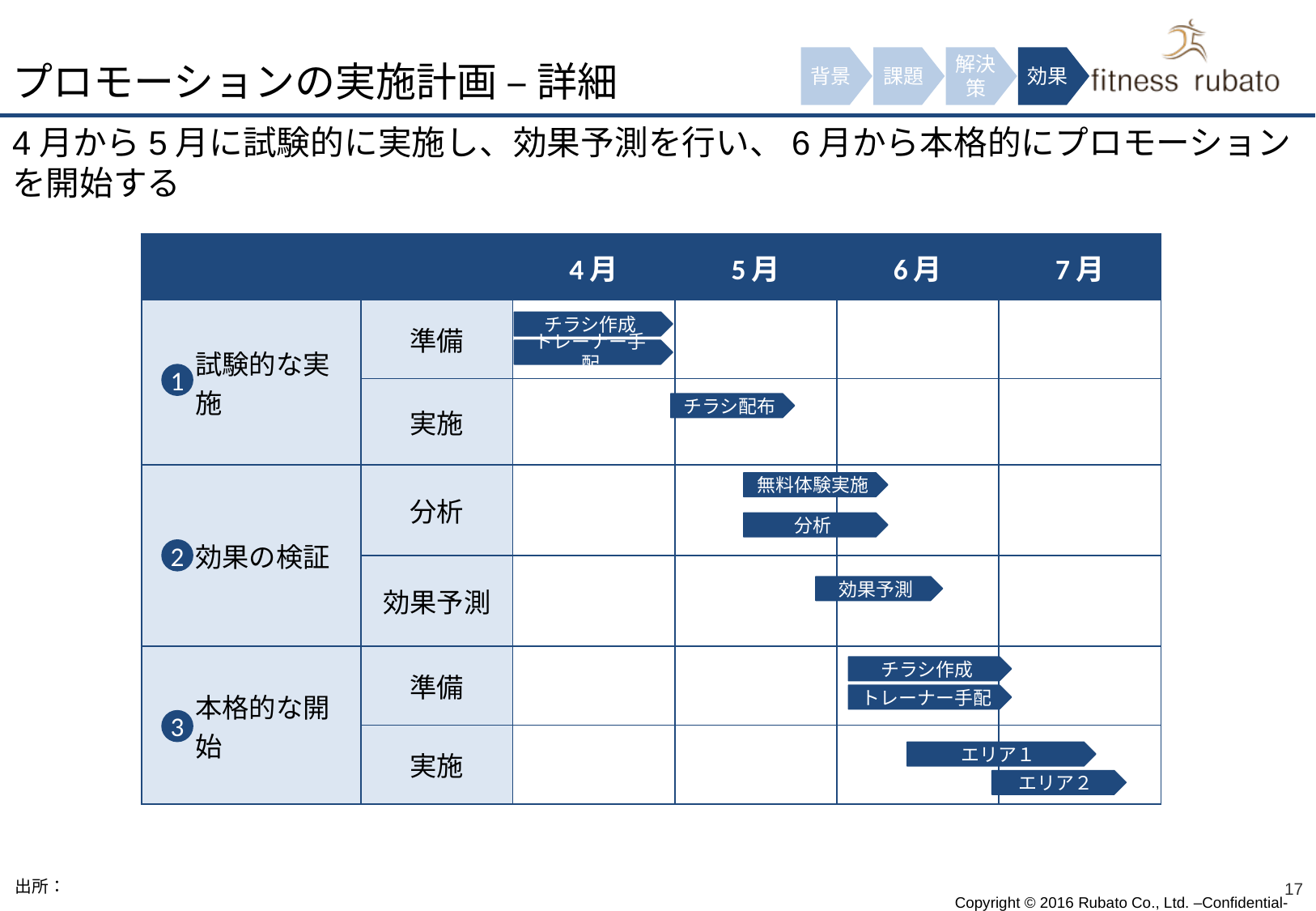

# プロモーションの実施計画 – 詳細
背景
課題
解決策
効果
4月から5月に試験的に実施し、効果予測を行い、6月から本格的にプロモーションを開始する
|  |  | 4月 | 5月 | 6月 | 7月 |
| --- | --- | --- | --- | --- | --- |
| 試験的な実施 | 準備 |  |  |  |  |
|  | 実施 |  |  |  |  |
| 効果の検証 | 分析 |  |  |  |  |
|  | 効果予測 |  |  |  |  |
| 本格的な開始 | 準備 |  |  |  |  |
|  | 実施 |  |  |  |  |
チラシ作成
トレーナー手配
1
チラシ配布
無料体験実施
分析
2
効果予測
チラシ作成
トレーナー手配
3
エリア１
エリア２
出所：
17